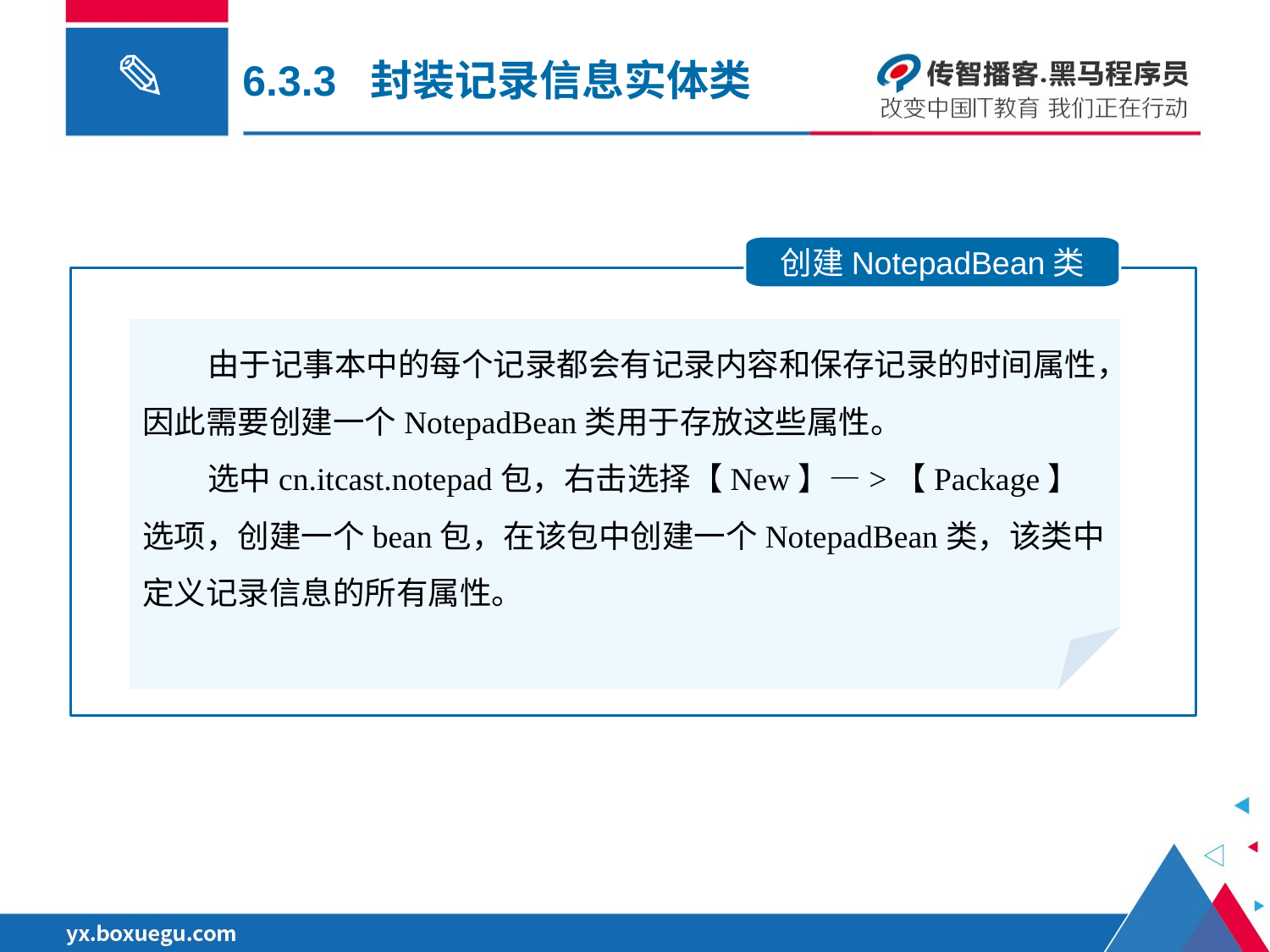

6.3.3  封装记录信息实体类
创建NotepadBean类

        由于记事本中的每个记录都会有记录内容和保存记录的时间属性，因此需要创建一个NotepadBean类用于存放这些属性。
        选中cn.itcast.notepad包，右击选择【New】—>【Package】选项，创建一个bean包，在该包中创建一个NotepadBean类，该类中定义记录信息的所有属性。